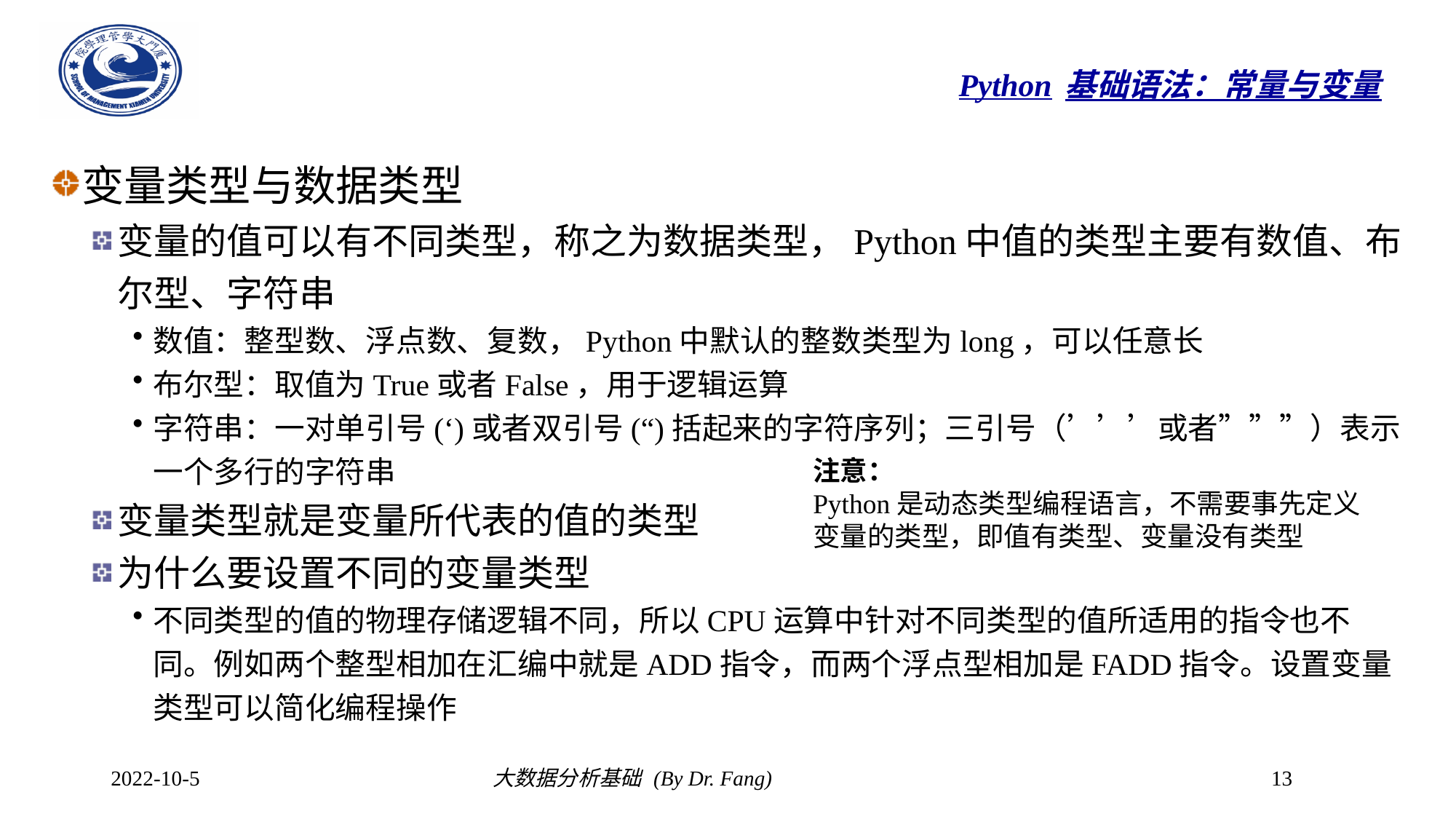

# Python基础语法：常量与变量
变量类型与数据类型
变量的值可以有不同类型，称之为数据类型，Python中值的类型主要有数值、布尔型、字符串
数值：整型数、浮点数、复数，Python中默认的整数类型为long，可以任意长
布尔型：取值为True或者False，用于逻辑运算
字符串：一对单引号(‘)或者双引号(“)括起来的字符序列；三引号（’’’或者”””）表示一个多行的字符串
变量类型就是变量所代表的值的类型
为什么要设置不同的变量类型
不同类型的值的物理存储逻辑不同，所以CPU运算中针对不同类型的值所适用的指令也不同。例如两个整型相加在汇编中就是ADD指令，而两个浮点型相加是FADD指令。设置变量类型可以简化编程操作

注意：
Python是动态类型编程语言，不需要事先定义变量的类型，即值有类型、变量没有类型
2022-10-5
大数据分析基础 (By Dr. Fang)
13